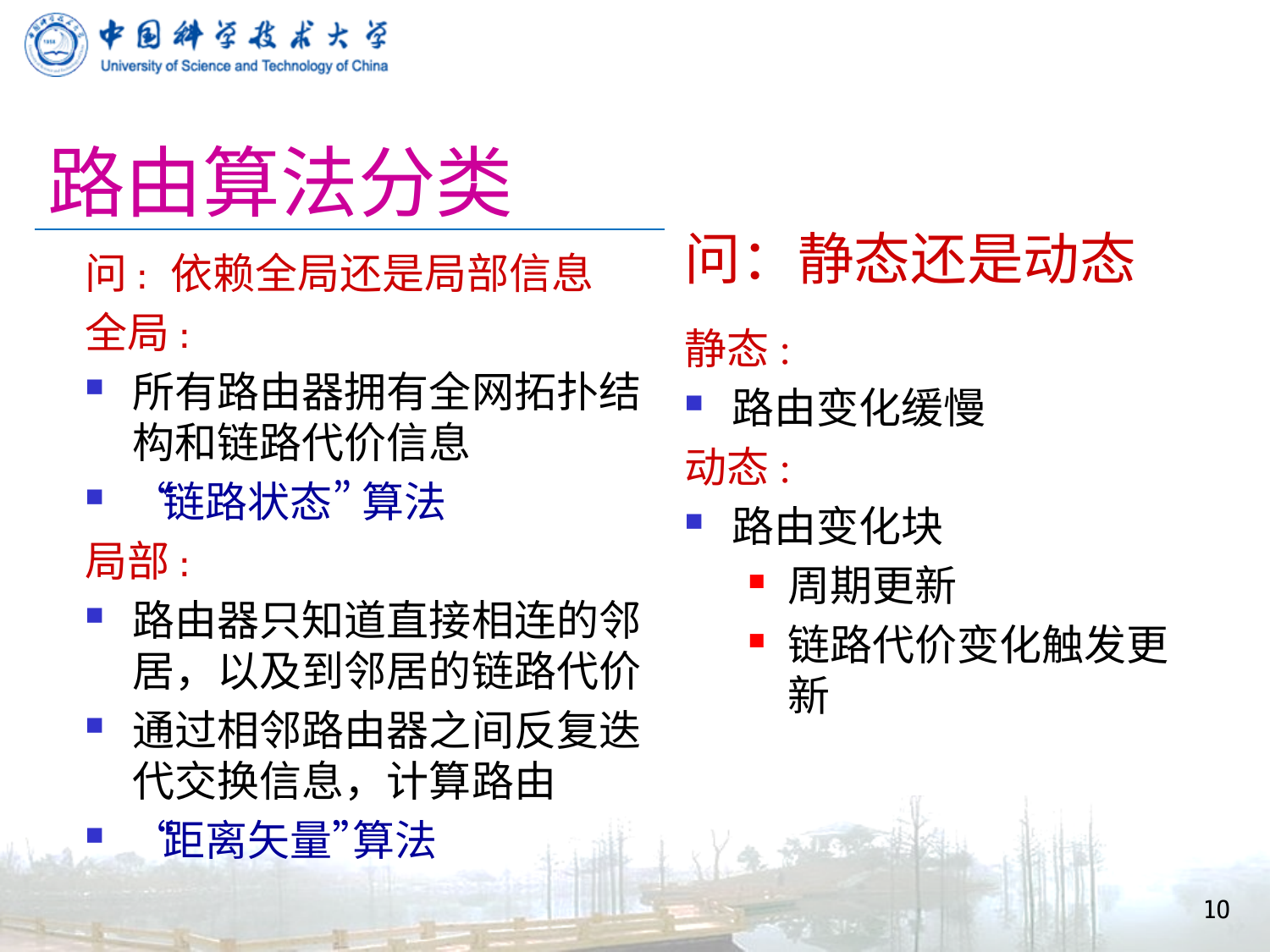

# 路由算法分类
问：静态还是动态
静态:
路由变化缓慢
动态:
路由变化块
周期更新
链路代价变化触发更新
问: 依赖全局还是局部信息
全局:
所有路由器拥有全网拓扑结构和链路代价信息
“链路状态” 算法
局部:
路由器只知道直接相连的邻居，以及到邻居的链路代价
通过相邻路由器之间反复迭代交换信息，计算路由
“距离矢量”算法
10